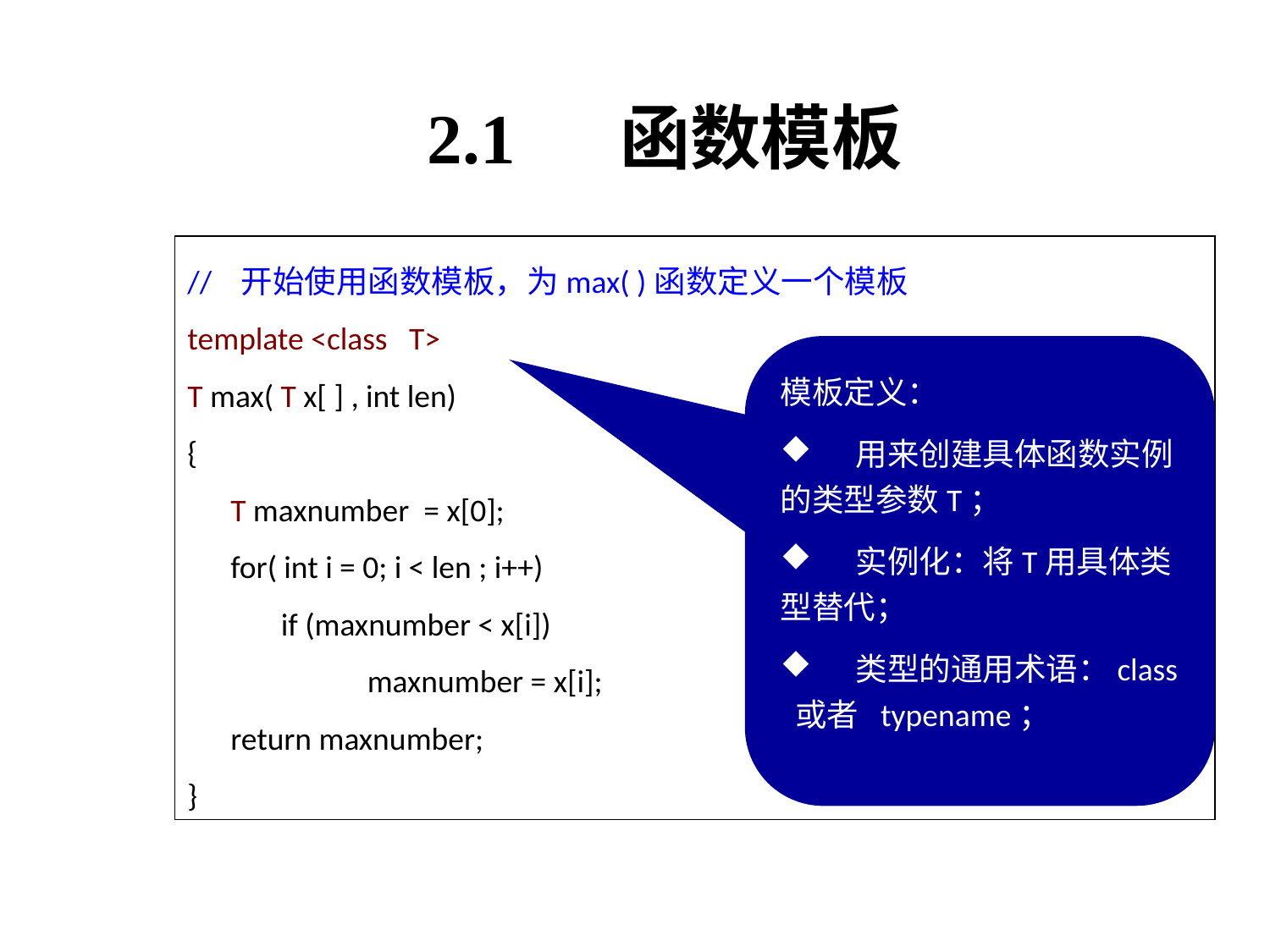

# 2.1     函数模板
//   开始使用函数模板，为max( )函数定义一个模板
template <class   T>
T max( T x[ ] , int len)
{
      T maxnumber  = x[0];
      for( int i = 0; i < len ; i++)
             if (maxnumber < x[i])
                         maxnumber = x[i];
      return maxnumber;
}
模板定义：
     用来创建具体函数实例的类型参数T；
     实例化：将T用具体类型替代；
     类型的通用术语：class  或者  typename；